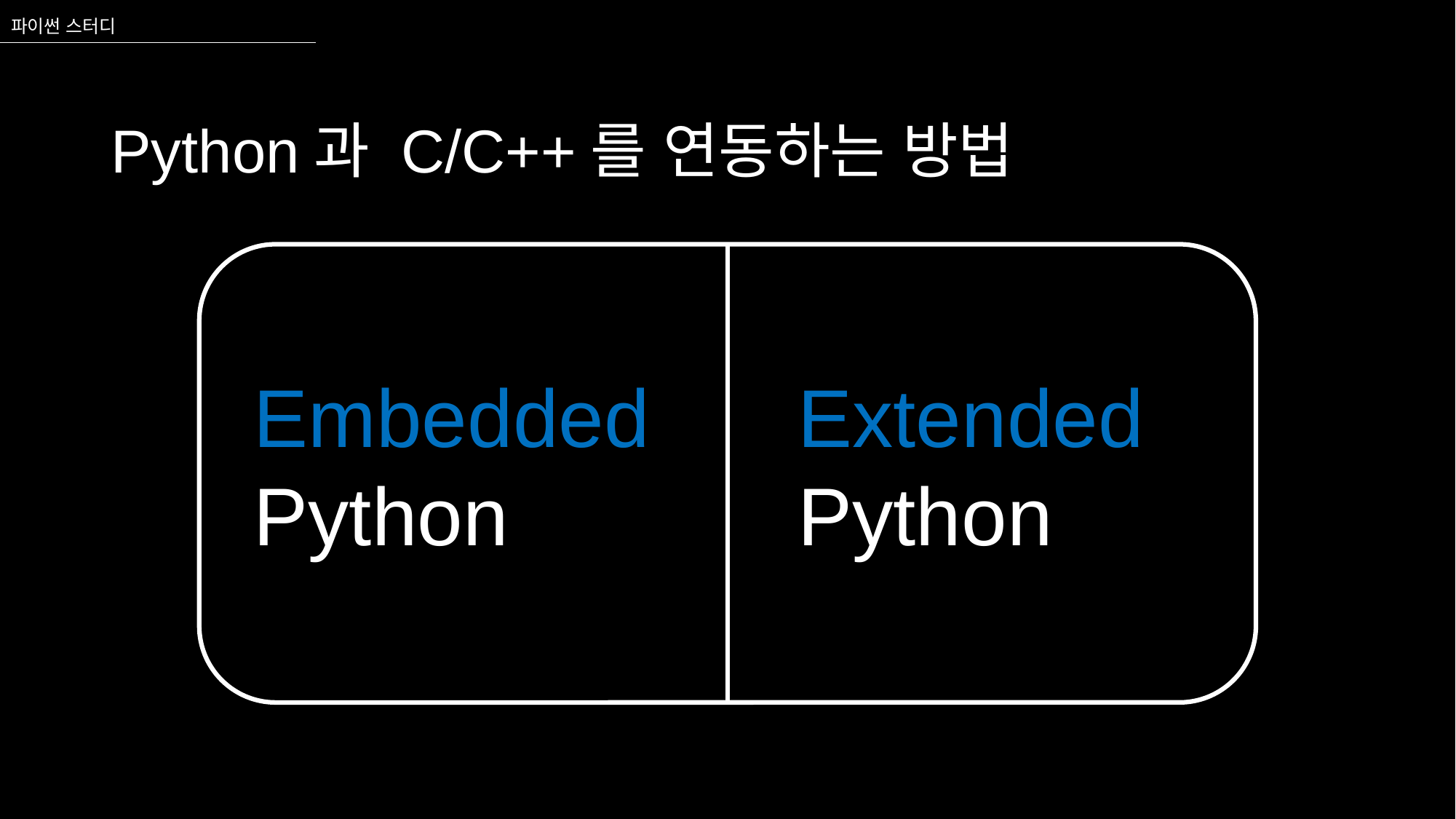

파이썬 스터디
Python과 C/C++를 연동하는 방법

Embedded Python
Extended Python